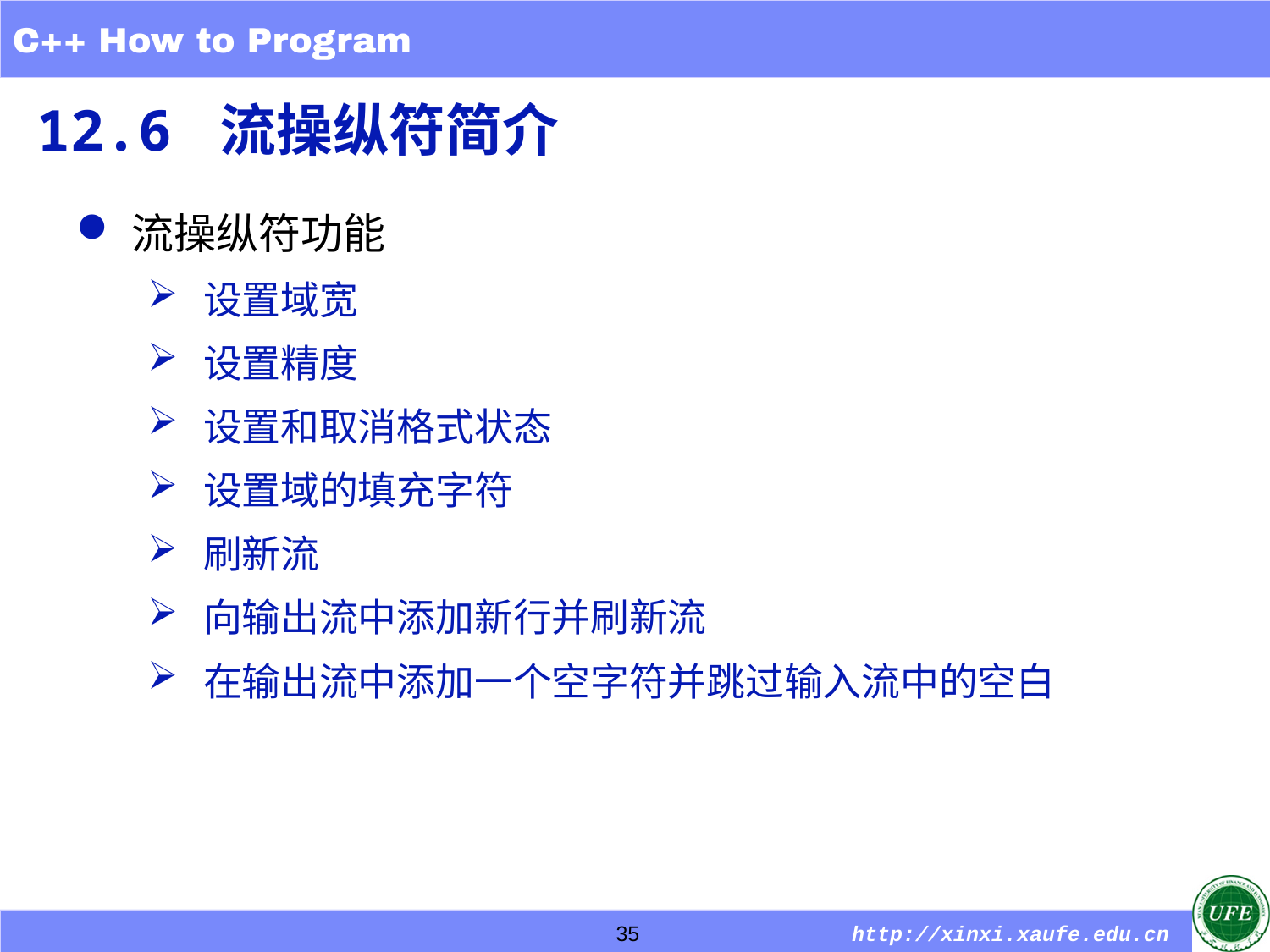

# 12.6 流操纵符简介
流操纵符功能
设置域宽
设置精度
设置和取消格式状态
设置域的填充字符
刷新流
向输出流中添加新行并刷新流
在输出流中添加一个空字符并跳过输入流中的空白
35